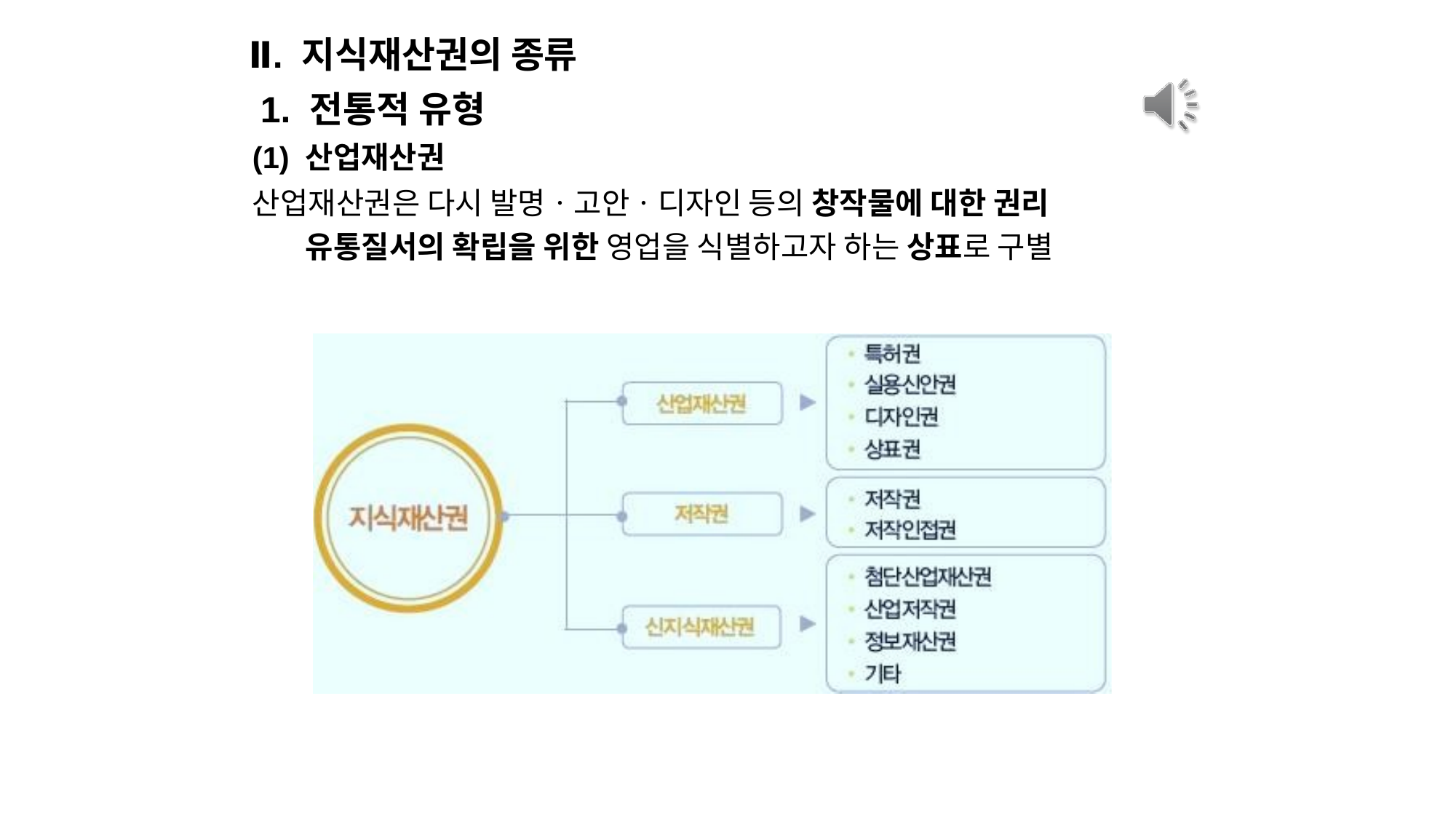

# Ⅱ. 지식재산권의 종류
1. 전통적 유형
(1) 산업재산권
산업재산권은 다시 발명ㆍ고안ㆍ디자인 등의 창작물에 대한 권리  유통질서의 확립을 위한 영업을 식별하고자 하는 상표로 구별